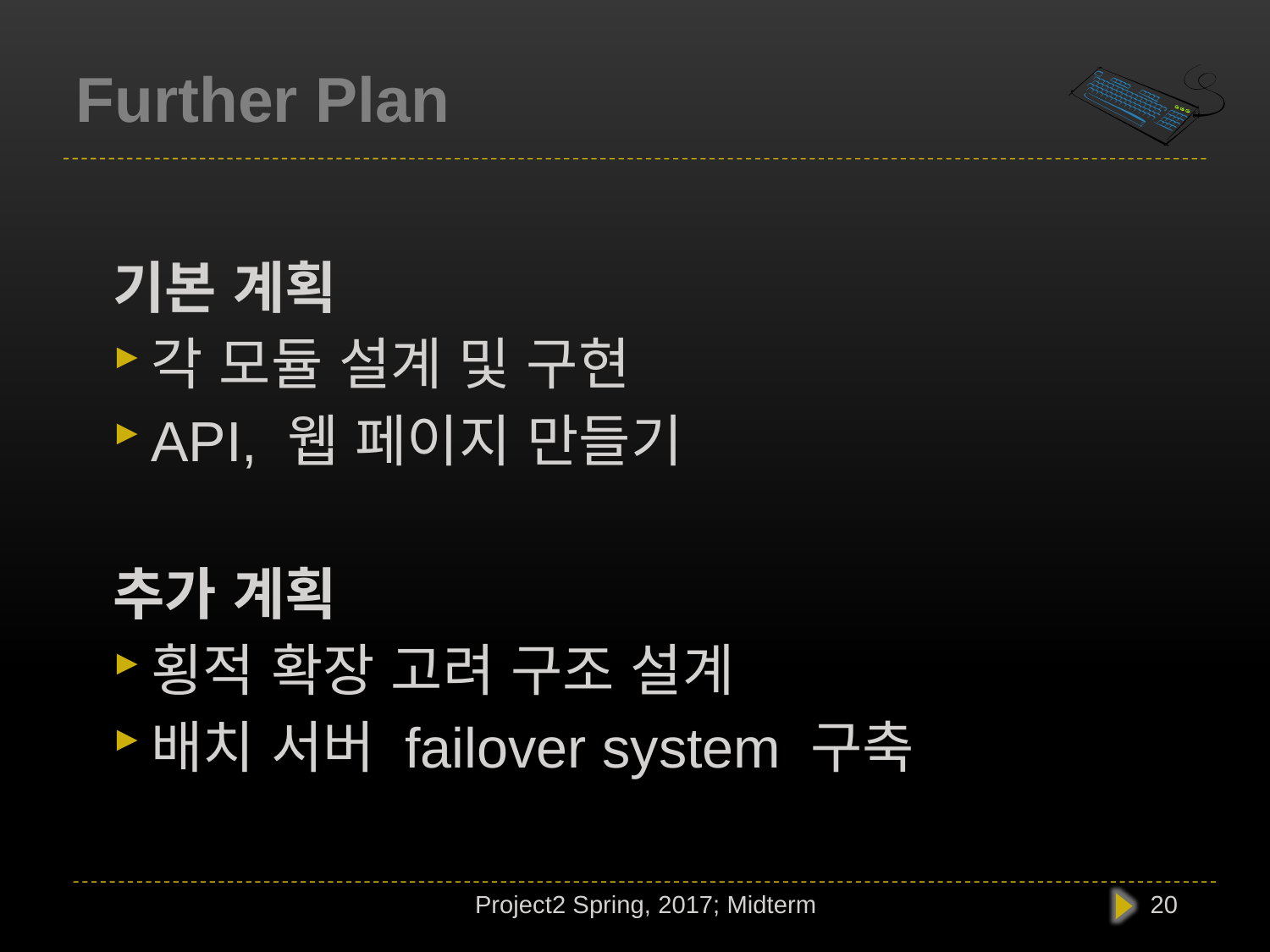

# Further Plan

기본 계획
각 모듈 설계 및 구현
API, 웹 페이지 만들기

추가 계획
횡적 확장 고려 구조 설계
배치 서버 failover system 구축
Project2 Spring, 2017; Midterm
20